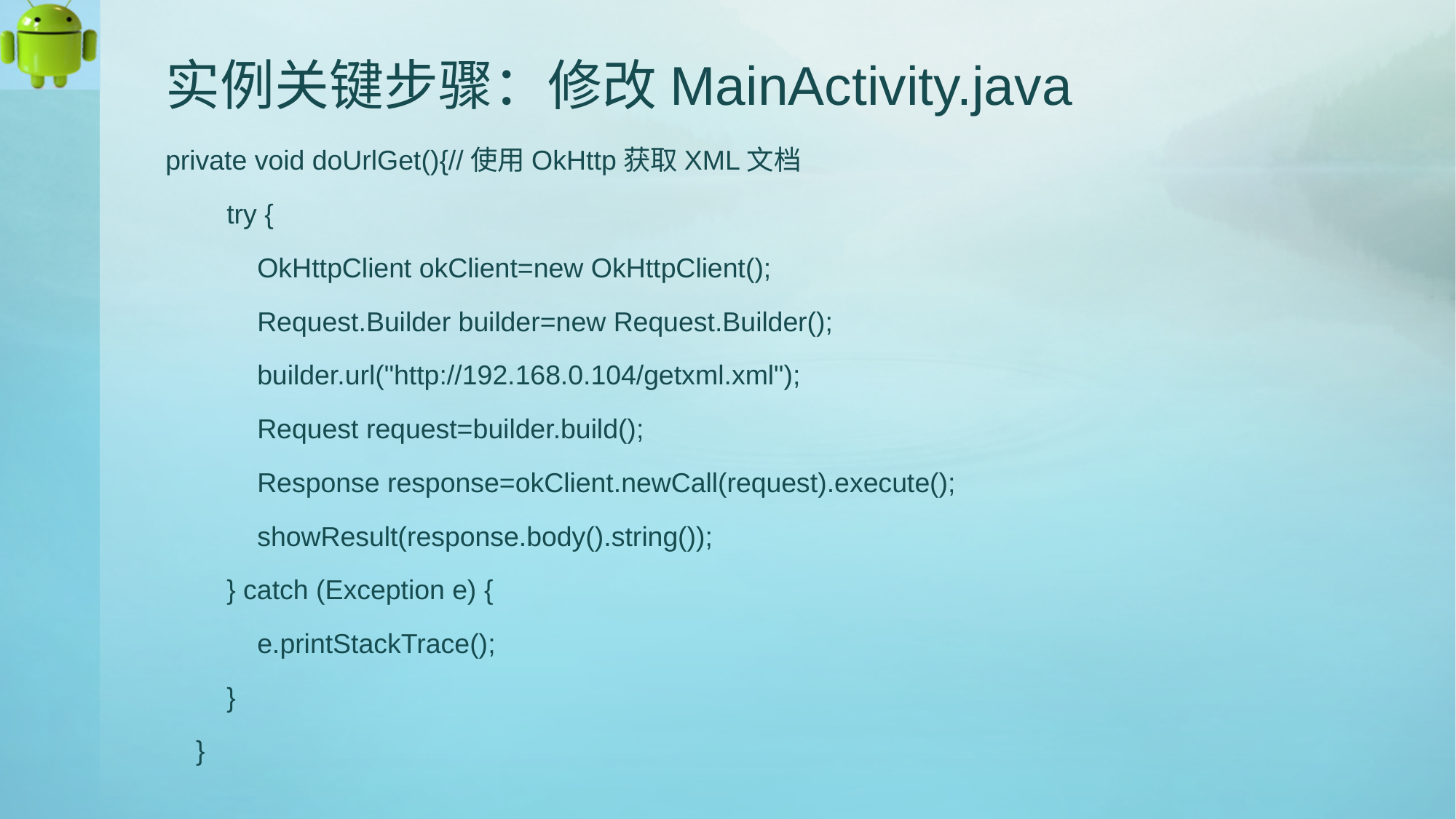

# 实例关键步骤：修改MainActivity.java
private void doUrlGet(){//使用OkHttp获取XML文档
        try {
            OkHttpClient okClient=new OkHttpClient();
            Request.Builder builder=new Request.Builder();
            builder.url("http://192.168.0.104/getxml.xml");
            Request request=builder.build();
            Response response=okClient.newCall(request).execute();
            showResult(response.body().string());
        } catch (Exception e) {
            e.printStackTrace();
        }
    }